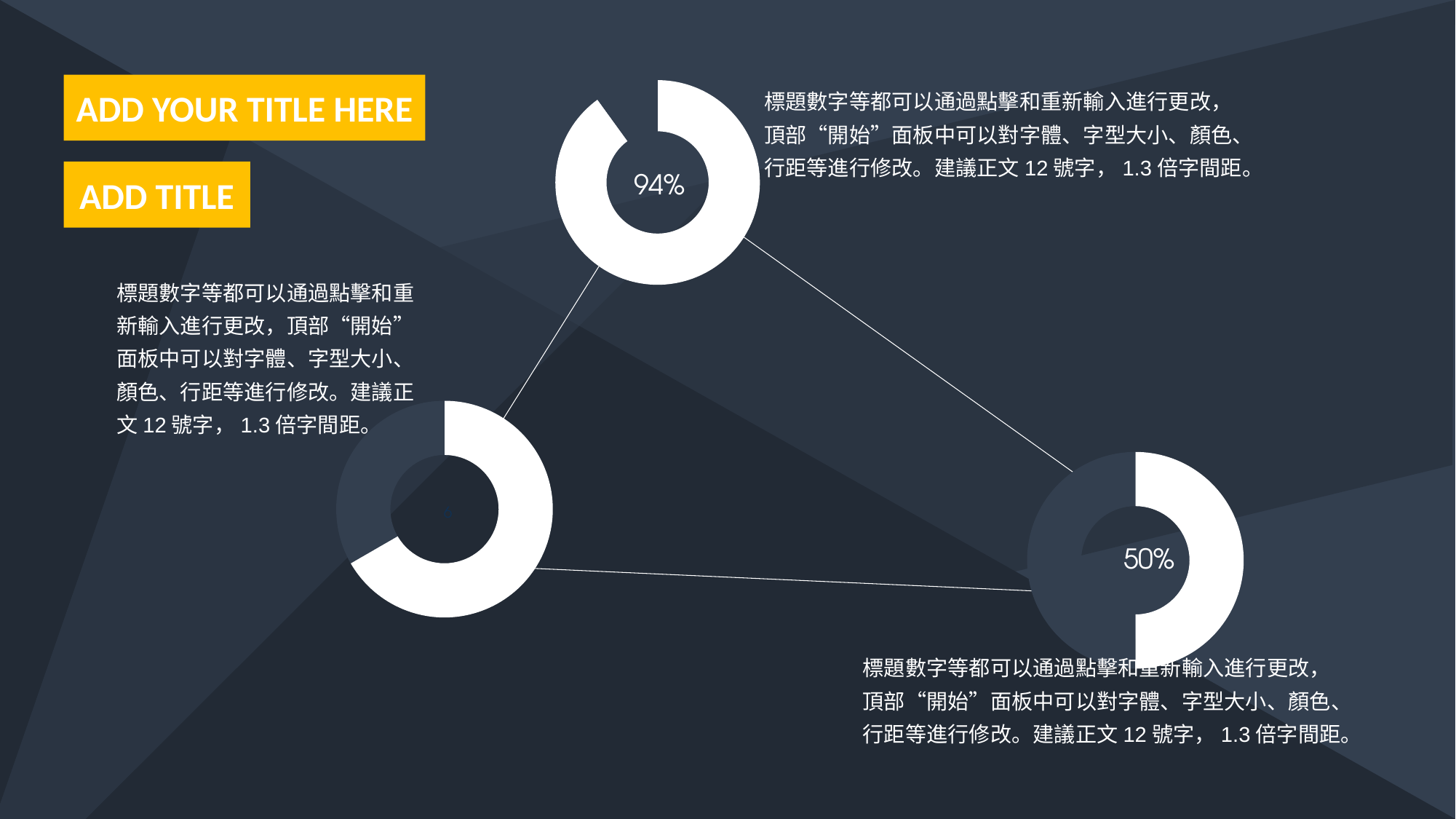

ADD YOUR TITLE HERE

### Chart

| Category | 列1 |
|---|---|
|  | 9.0 |
|  | 1.0 |
標題數字等都可以通過點擊和重新輸入進行更改，頂部“開始”面板中可以對字體、字型大小、顏色、行距等進行修改。建議正文12號字，1.3倍字間距。
ADD TITLE
標題數字等都可以通過點擊和重新輸入進行更改，頂部“開始”面板中可以對字體、字型大小、顏色、行距等進行修改。建議正文12號字，1.3倍字間距。

### Chart

| Category | 列1 |
|---|---|
|  | 6.0 |
|  | 3.0 |

### Chart

| Category | 列1 |
|---|---|
|  | 3.0 |
|  | 3.0 |
標題數字等都可以通過點擊和重新輸入進行更改，頂部“開始”面板中可以對字體、字型大小、顏色、行距等進行修改。建議正文12號字，1.3倍字間距。